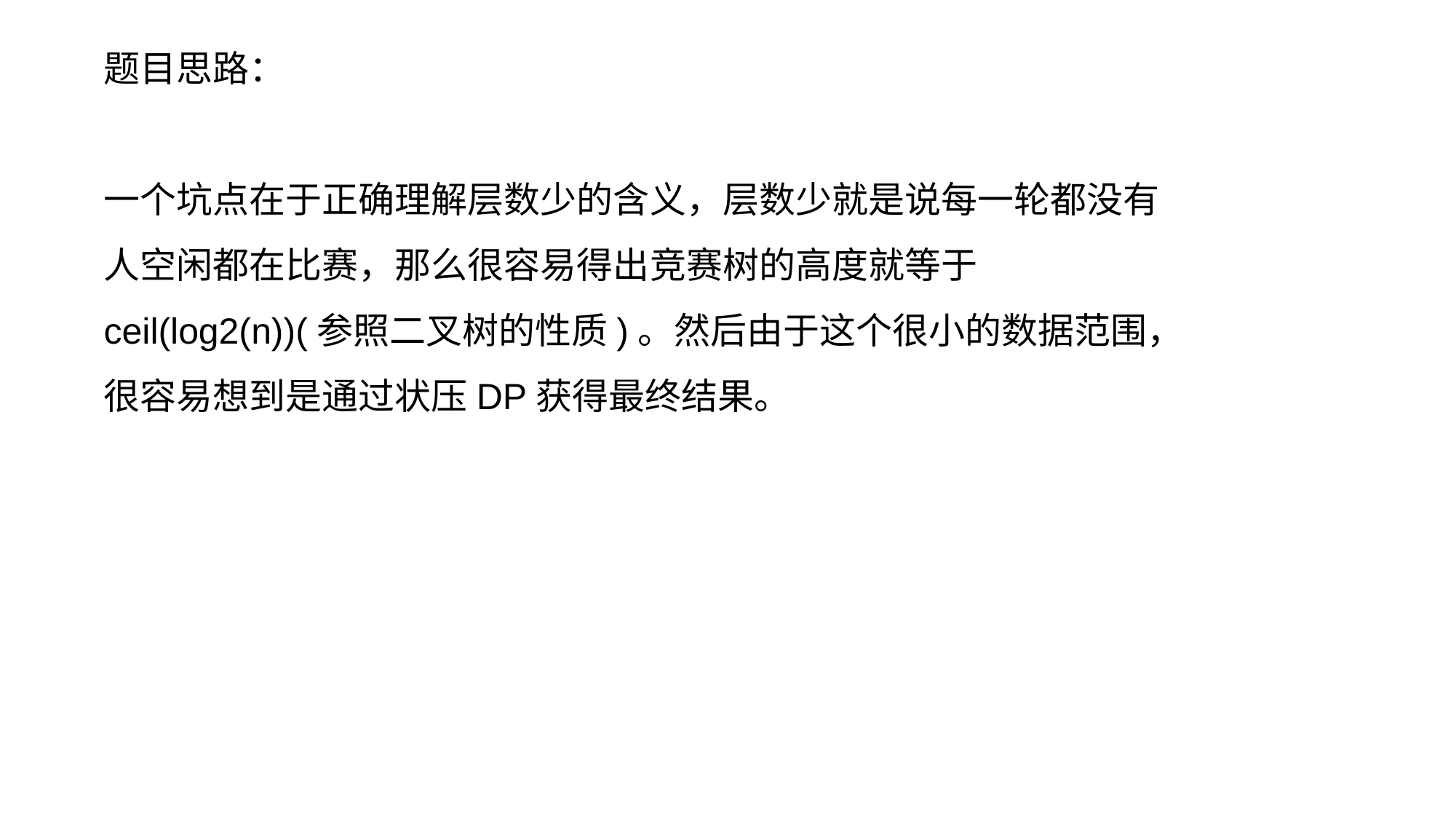

题目思路：

一个坑点在于正确理解层数少的含义，层数少就是说每一轮都没有人空闲都在比赛，那么很容易得出竞赛树的高度就等于ceil(log2(n))(参照二叉树的性质)。然后由于这个很小的数据范围，很容易想到是通过状压DP获得最终结果。